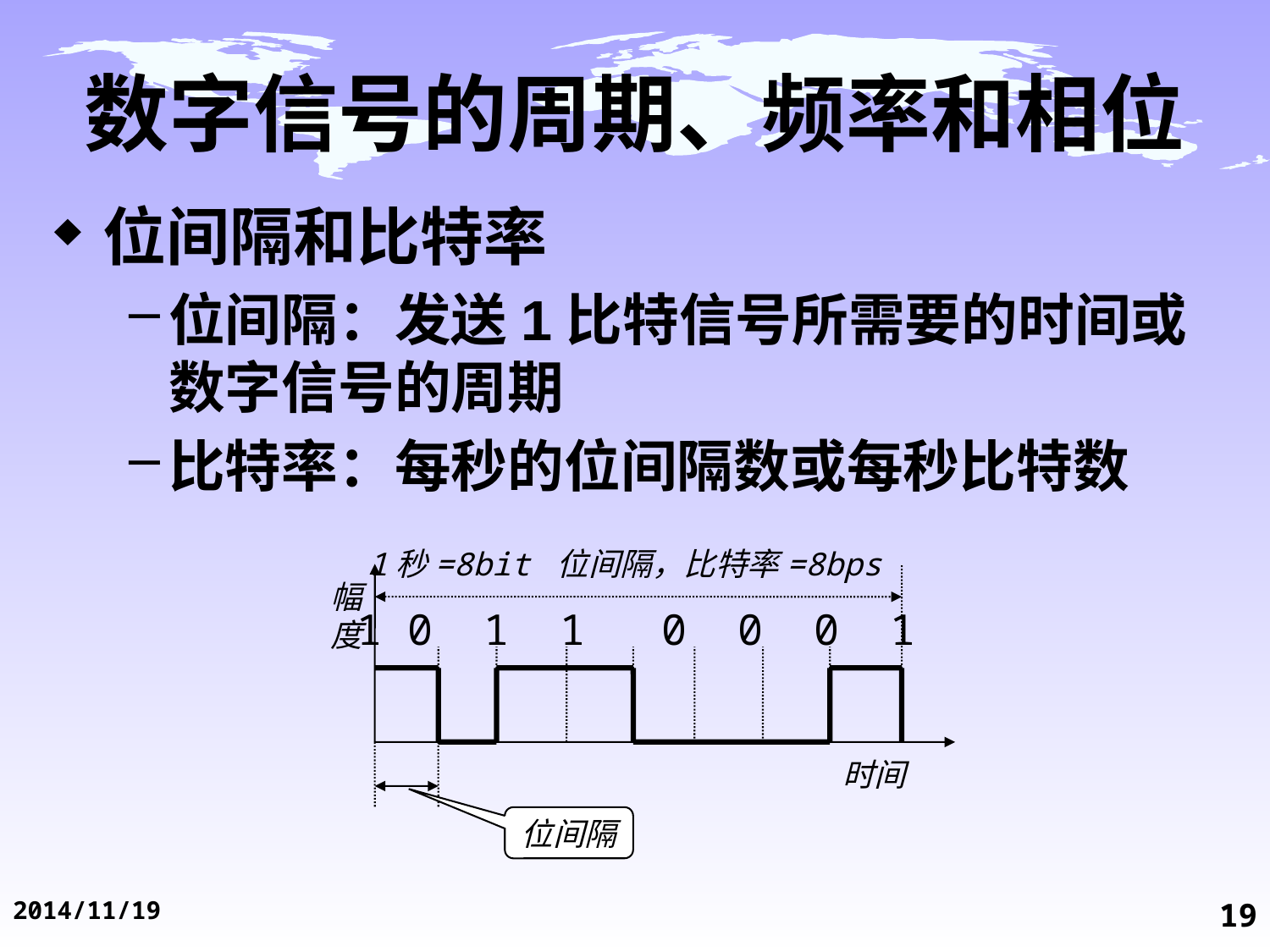

# 数字信号的周期、频率和相位
位间隔和比特率
位间隔：发送1比特信号所需要的时间或数字信号的周期
比特率：每秒的位间隔数或每秒比特数
1秒=8bit 位间隔，比特率=8bps

幅
度

1 0  1  1   0  0  0  1

时间

位间隔
2014/11/19
19